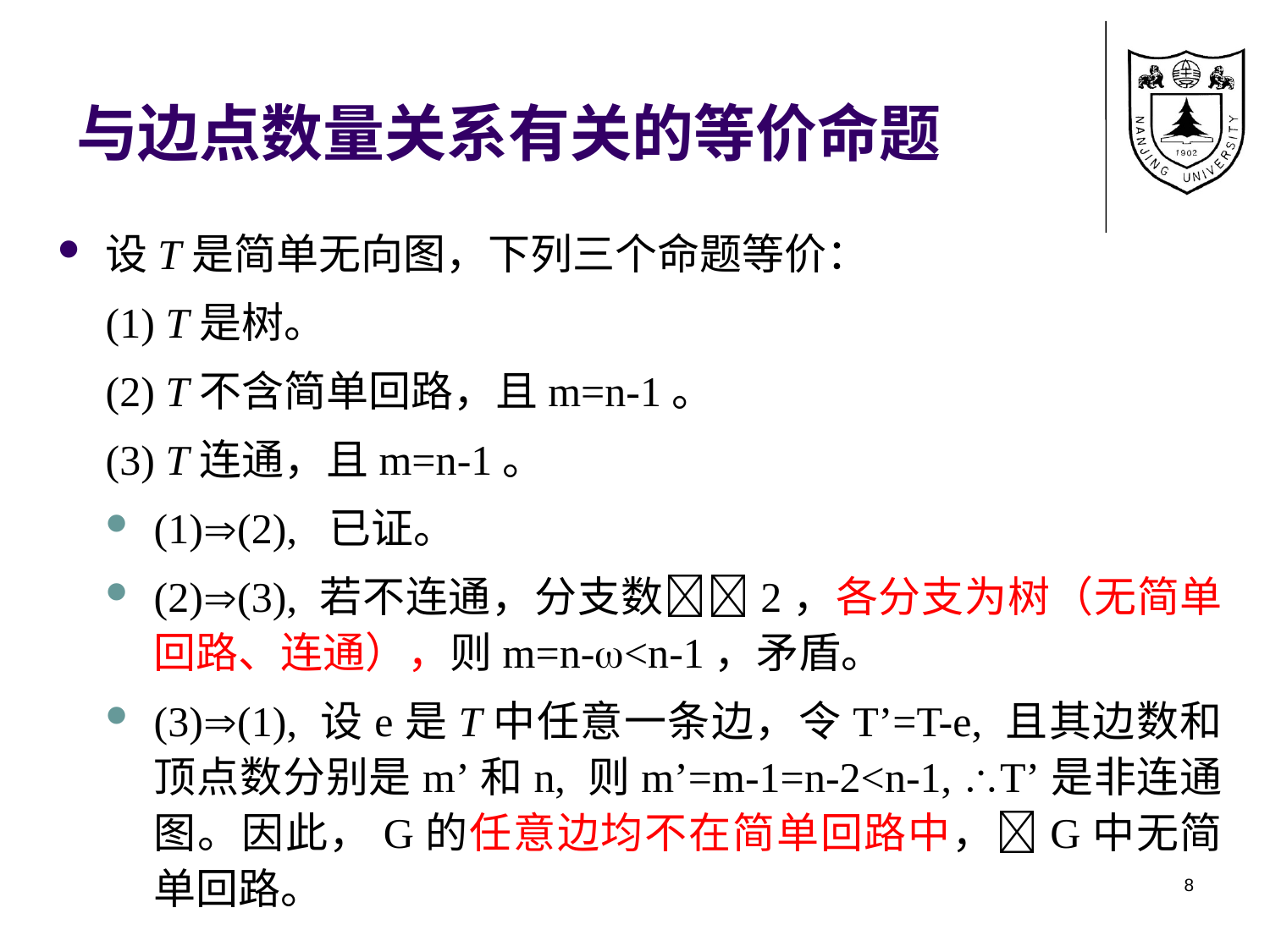

# 与边点数量关系有关的等价命题
设T是简单无向图，下列三个命题等价：
(1) T是树。
(2) T不含简单回路，且m=n-1。
(3) T连通，且m=n-1。
(1)⇒(2),  已证。
(2)⇒(3), 若不连通，分支数ω≥2，各分支为树（无简单回路、连通），则m=n-ω<n-1，矛盾。
(3)⇒(1), 设e是T中任意一条边，令T’=T-e, 且其边数和顶点数分别是m’和n, 则m’=m-1=n-2<n-1, ∴T’是非连通图。因此，G的任意边均不在简单回路中，∴G中无简单回路。
8